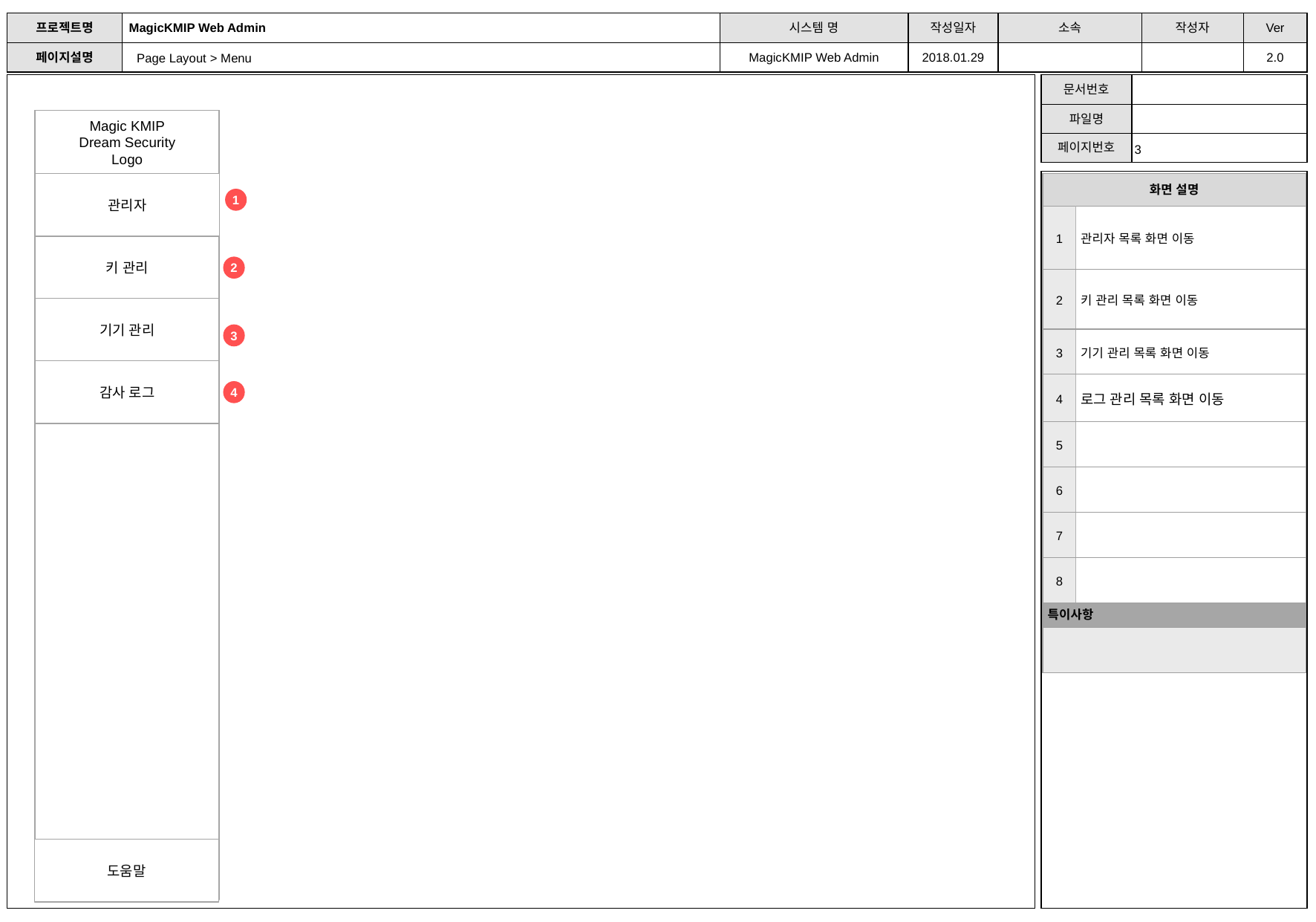

Page Layout > Menu

Magic KMIP
Dream Security
Logo

관리자
| 화면 설명 |  |
| --- | --- |
| 1 | 관리자 목록 화면 이동 |
| 2 | 키 관리 목록 화면 이동 |
| 3 | 기기 관리 목록 화면 이동 |
| 4 | 로그 관리 목록 화면 이동 |
| 5 |  |
| 6 |  |
| 7 |  |
| 8 |  |
| 특이사항 |  |
|  |  |
1
키 관리
2
기기 관리
3
감사 로그
4
도움말